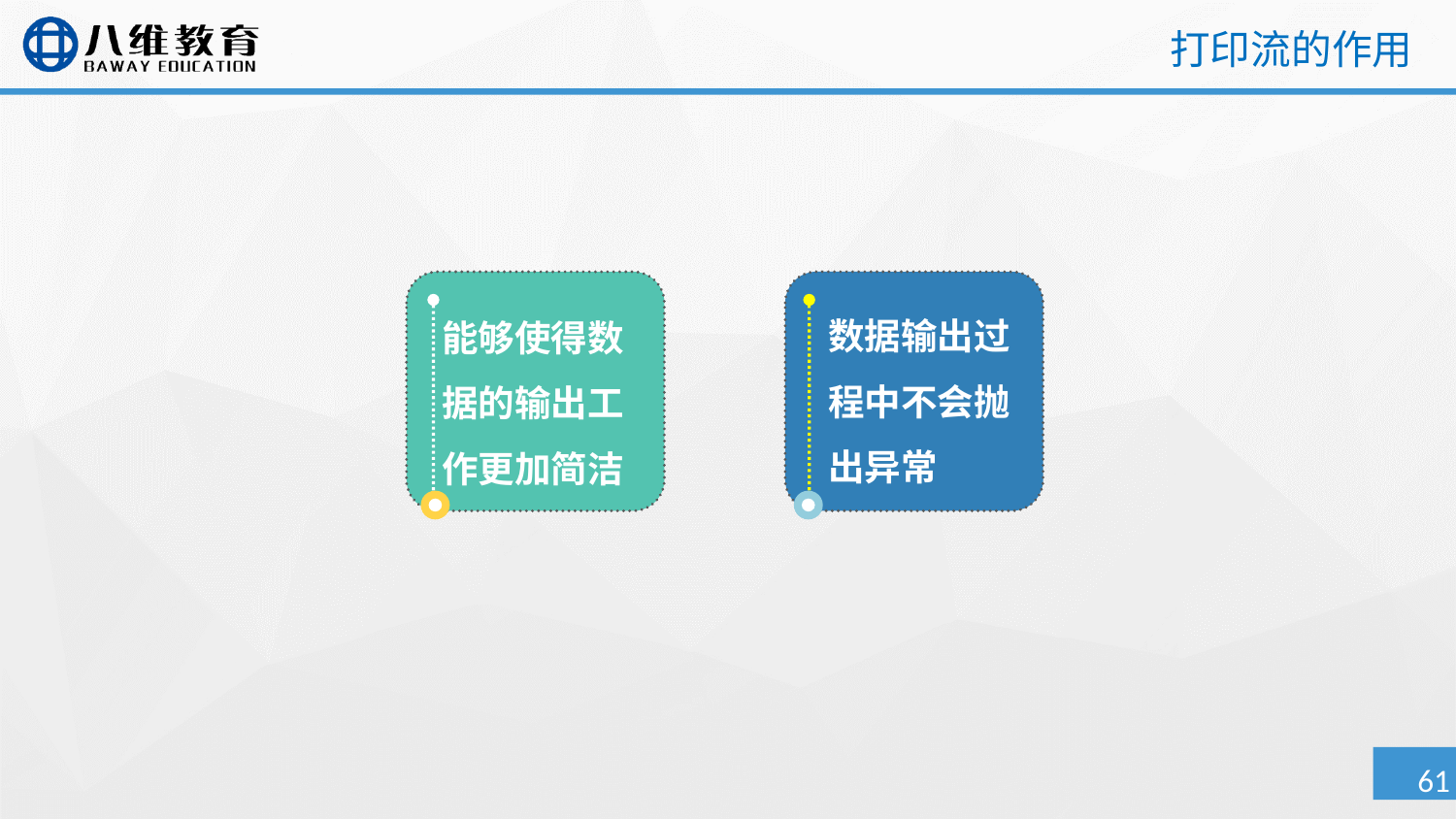

# 打印流的作用

数据输出过程中不会抛出异常
能够使得数据的输出工作更加简洁